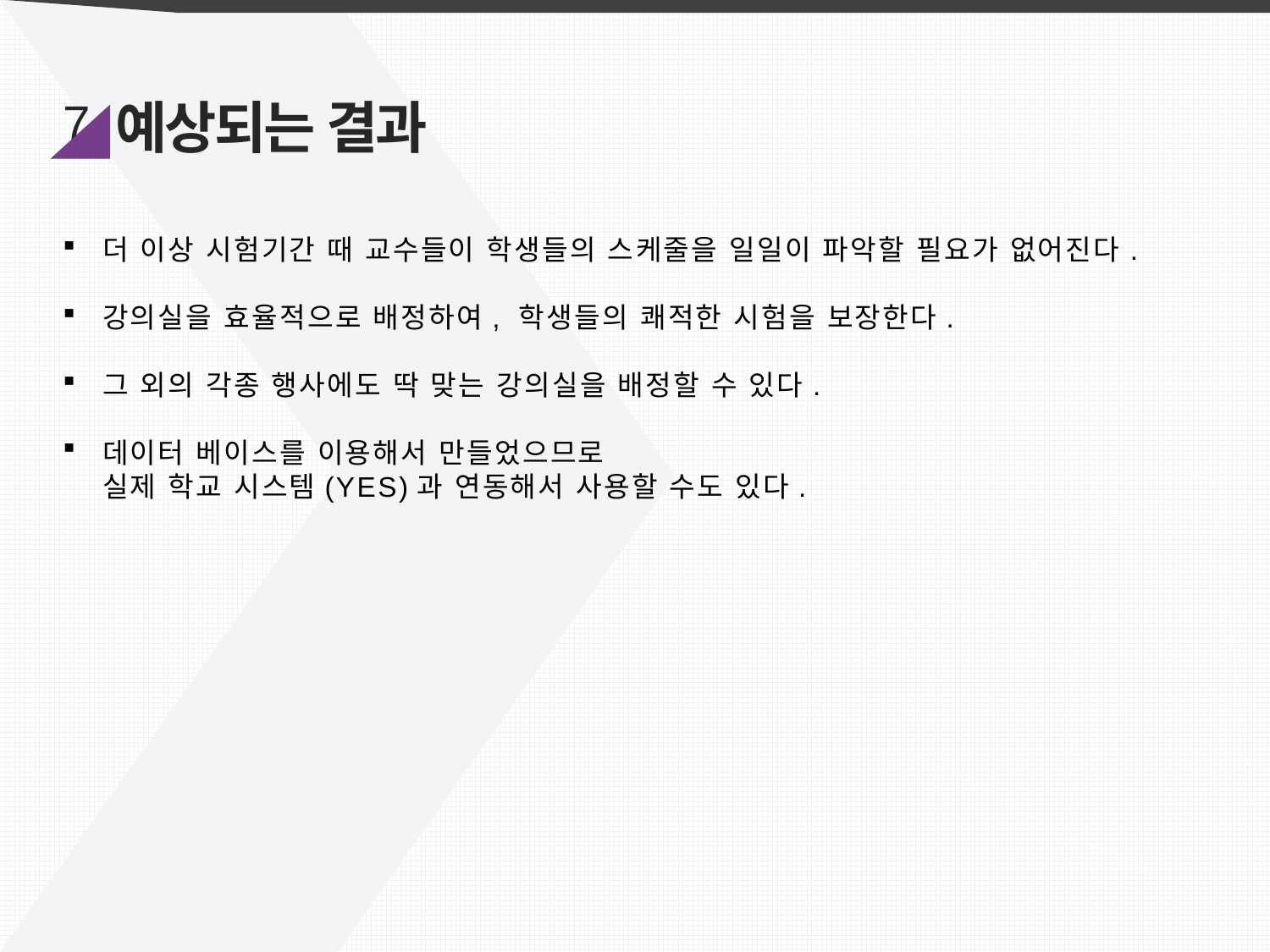

7
예상되는 결과

더 이상 시험기간 때 교수들이 학생들의 스케줄을 일일이 파악할 필요가 없어진다.

강의실을 효율적으로 배정하여, 학생들의 쾌적한 시험을 보장한다.

그 외의 각종 행사에도 딱 맞는 강의실을 배정할 수 있다.

데이터 베이스를 이용해서 만들었으므로
실제 학교 시스템(YES)과 연동해서 사용할 수도 있다.